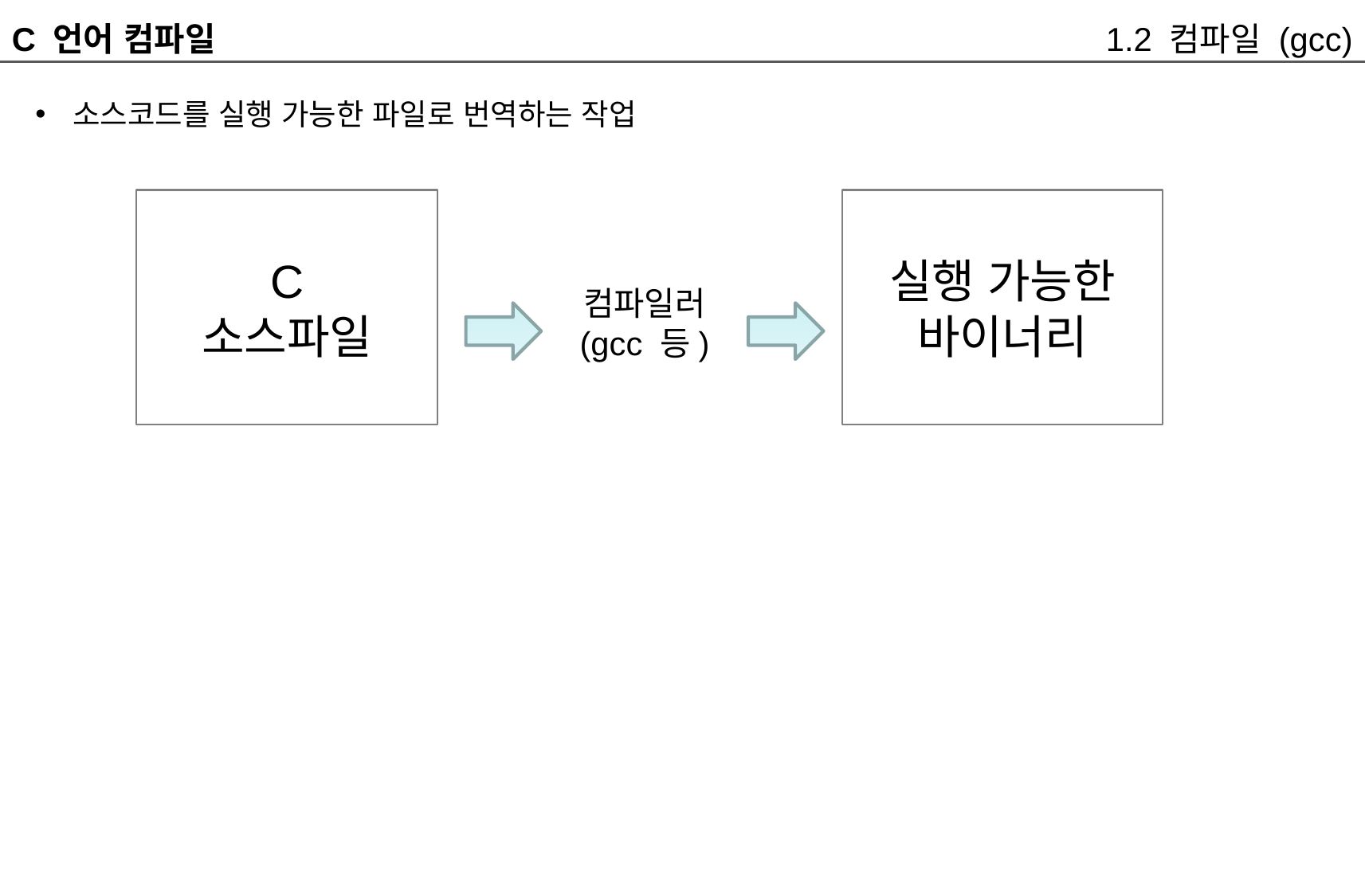

C 언어 컴파일
1.2 컴파일 (gcc)
소스코드를 실행 가능한 파일로 번역하는 작업

C
소스파일

실행 가능한
바이너리

컴파일러
(gcc 등)